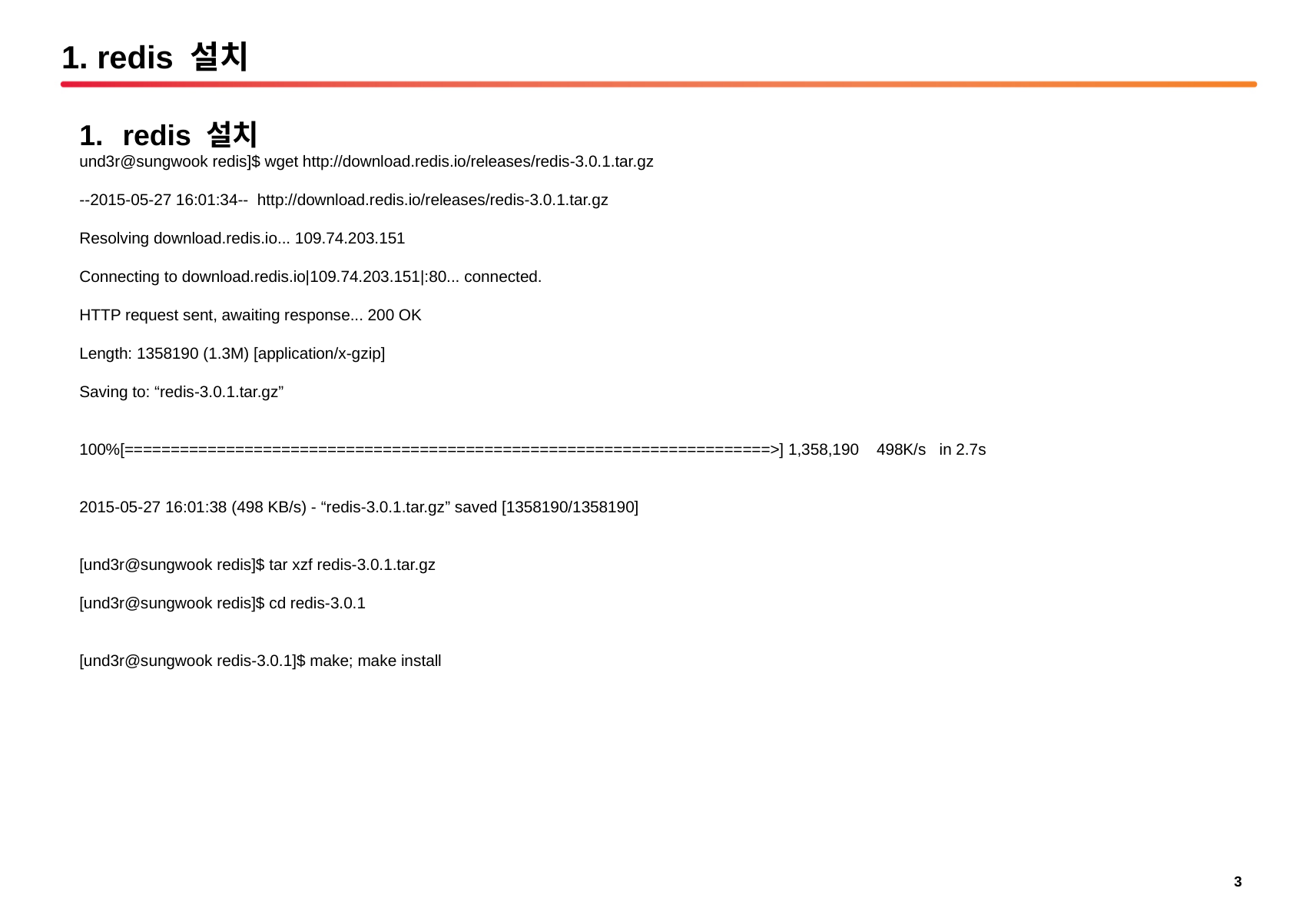

# 1. redis 설치
redis 설치
und3r@sungwook redis]$ wget http://download.redis.io/releases/redis-3.0.1.tar.gz

--2015-05-27 16:01:34--  http://download.redis.io/releases/redis-3.0.1.tar.gz

Resolving download.redis.io... 109.74.203.151

Connecting to download.redis.io|109.74.203.151|:80... connected.

HTTP request sent, awaiting response... 200 OK

Length: 1358190 (1.3M) [application/x-gzip]

Saving to: “redis-3.0.1.tar.gz”

100%[======================================================================>] 1,358,190    498K/s   in 2.7s

2015-05-27 16:01:38 (498 KB/s) - “redis-3.0.1.tar.gz” saved [1358190/1358190]

[und3r@sungwook redis]$ tar xzf redis-3.0.1.tar.gz

[und3r@sungwook redis]$ cd redis-3.0.1

[und3r@sungwook redis-3.0.1]$ make; make install